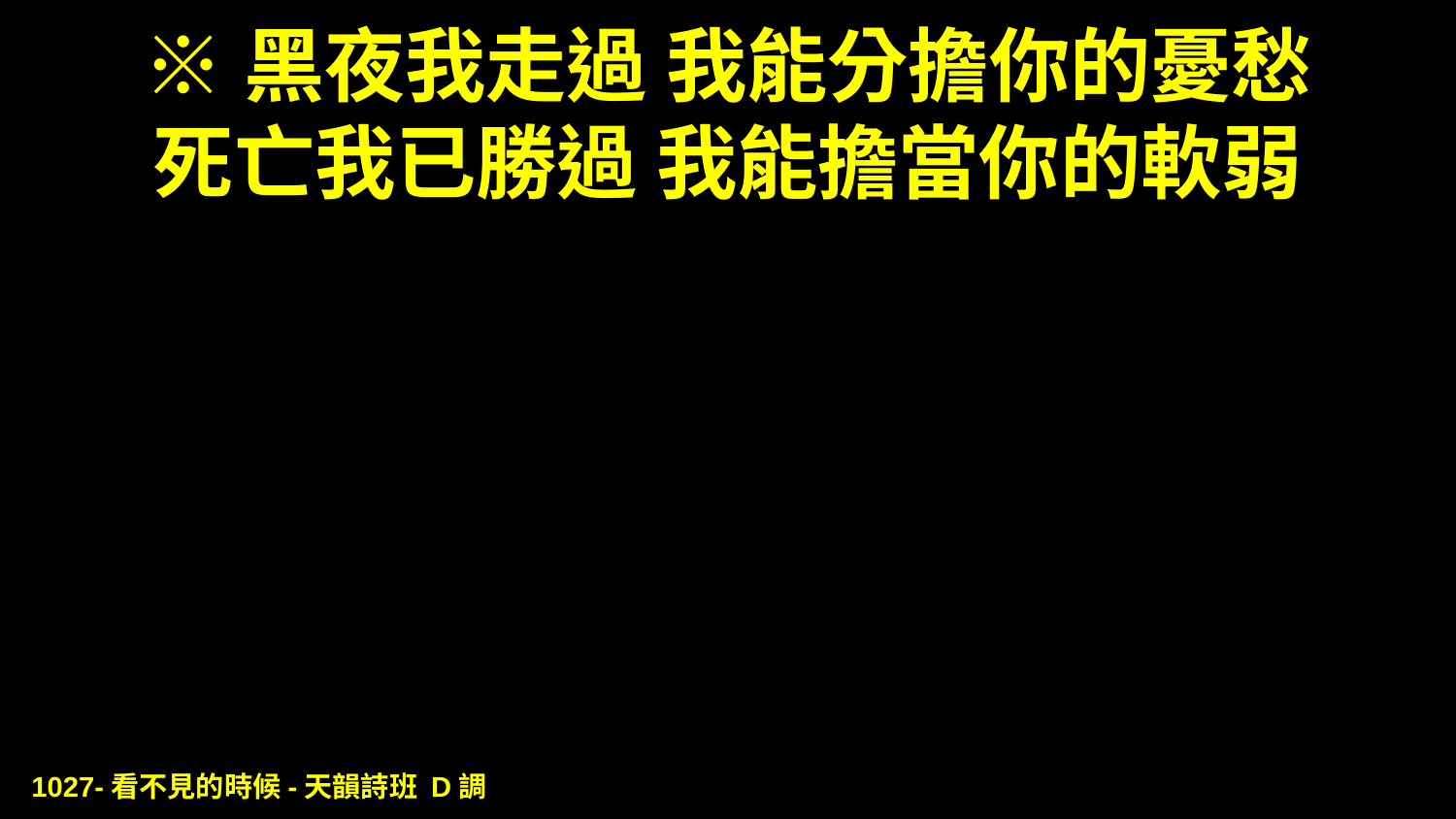

# ※黑夜我走過 我能分擔你的憂愁 死亡我已勝過 我能擔當你的軟弱
1027-看不見的時候-天韻詩班 D調